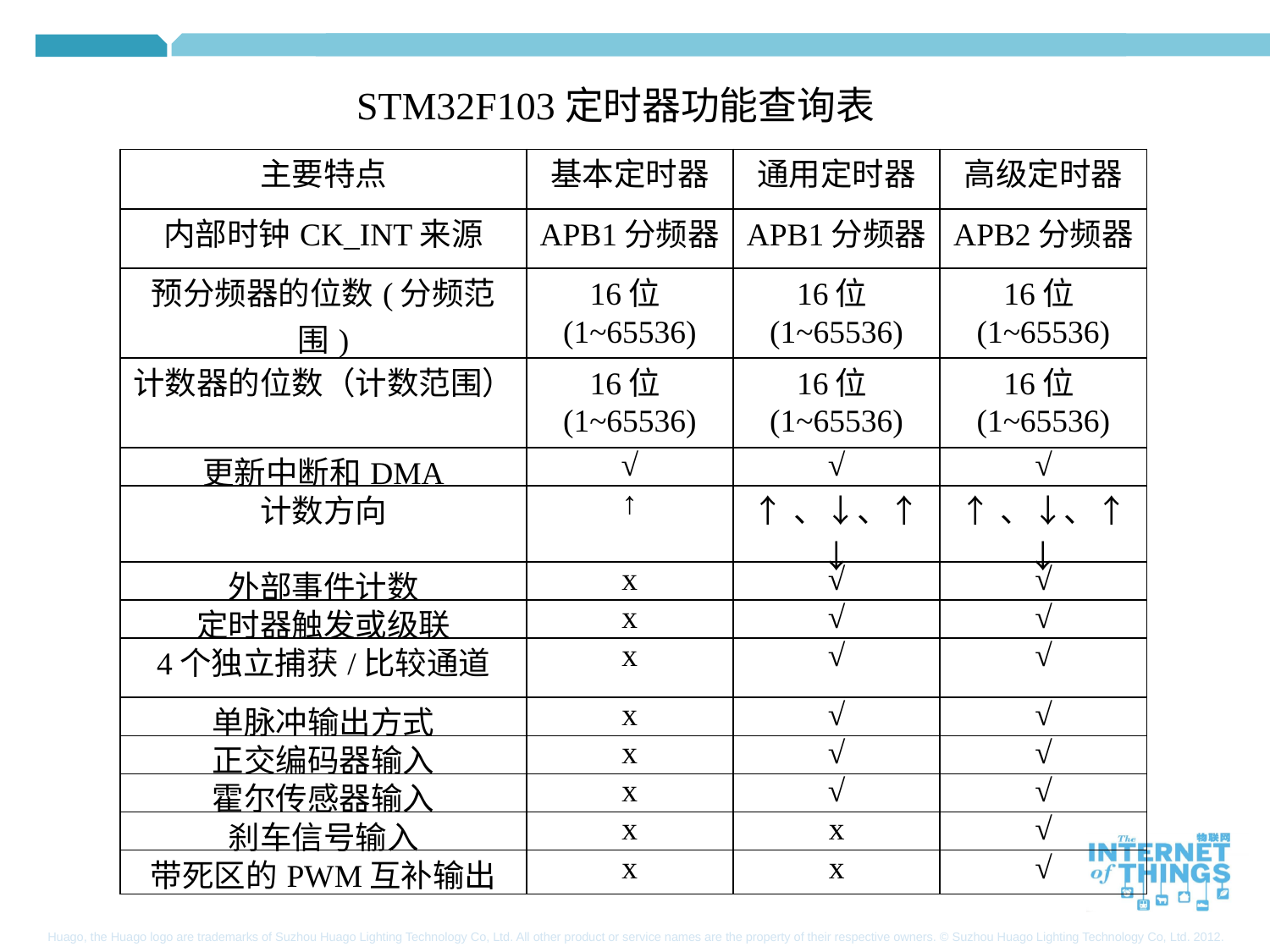

STM32F103定时器功能查询表
| 主要特点 | 基本定时器 | 通用定时器 | 高级定时器 |
| --- | --- | --- | --- |
| 内部时钟CK\_INT来源 | APB1分频器 | APB1分频器 | APB2分频器 |
| 预分频器的位数(分频范围) | 16位(1~65536) | 16位(1~65536) | 16位(1~65536) |
| 计数器的位数（计数范围） | 16位(1~65536) | 16位(1~65536) | 16位(1~65536) |
| 更新中断和DMA | √ | √ | √ |
| 计数方向 | ↑ | ↑、↓、↑↓ | ↑、↓、↑↓ |
| 外部事件计数 | x | √ | √ |
| 定时器触发或级联 | x | √ | √ |
| 4个独立捕获/比较通道 | x | √ | √ |
| 单脉冲输出方式 | x | √ | √ |
| 正交编码器输入 | x | √ | √ |
| 霍尔传感器输入 | x | √ | √ |
| 刹车信号输入 | x | x | √ |
| 带死区的PWM互补输出 | x | x | √ |